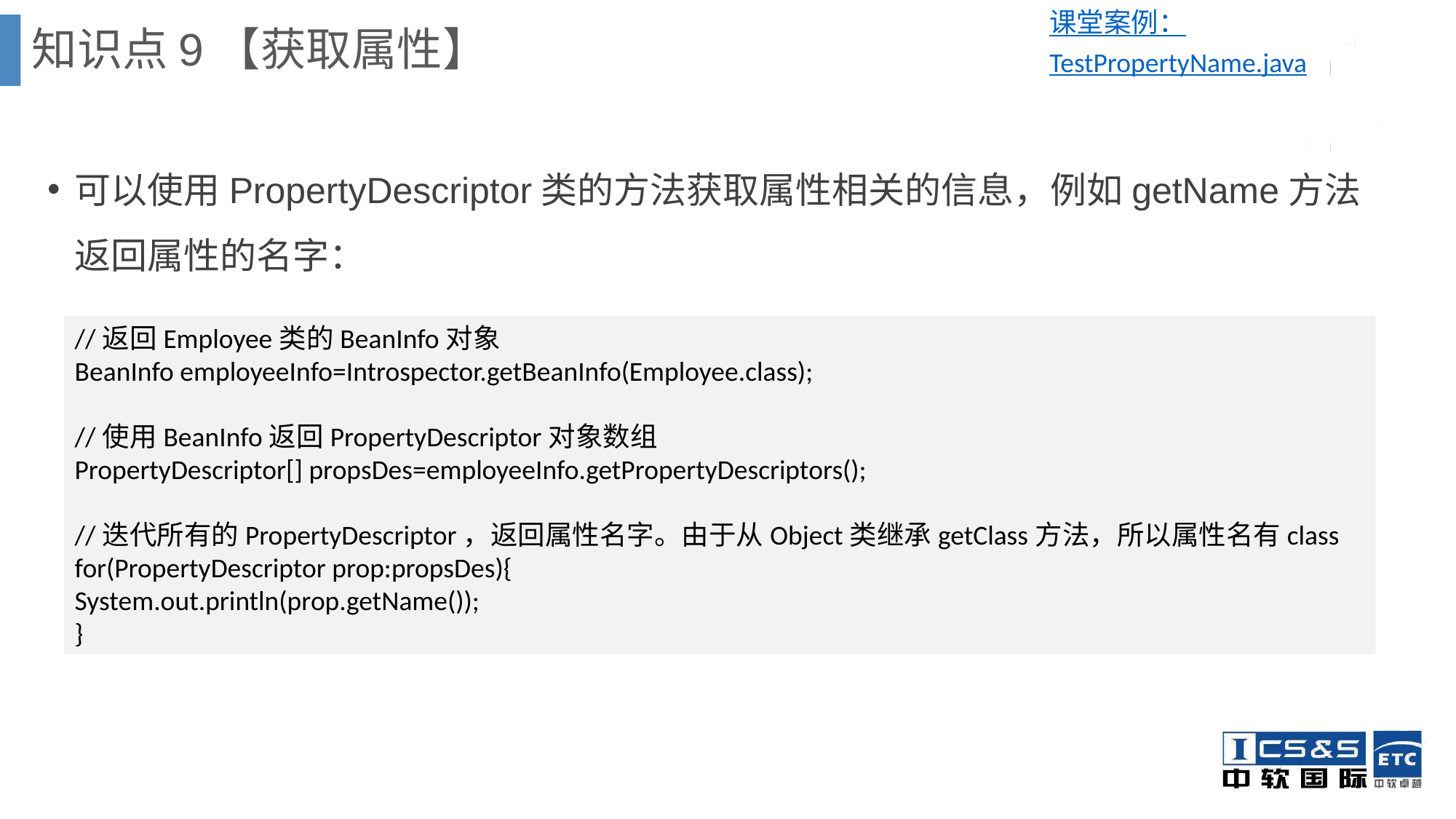

课堂案例：TestPropertyName.java
知识点9【获取属性】

可以使用PropertyDescriptor类的方法获取属性相关的信息，例如getName方法返回属性的名字：
//返回Employee类的BeanInfo对象
BeanInfo employeeInfo=Introspector.getBeanInfo(Employee.class);

//使用BeanInfo返回PropertyDescriptor对象数组
PropertyDescriptor[] propsDes=employeeInfo.getPropertyDescriptors();

//迭代所有的PropertyDescriptor，返回属性名字。由于从Object类继承getClass方法，所以属性名有class
for(PropertyDescriptor prop:propsDes){
System.out.println(prop.getName());
}